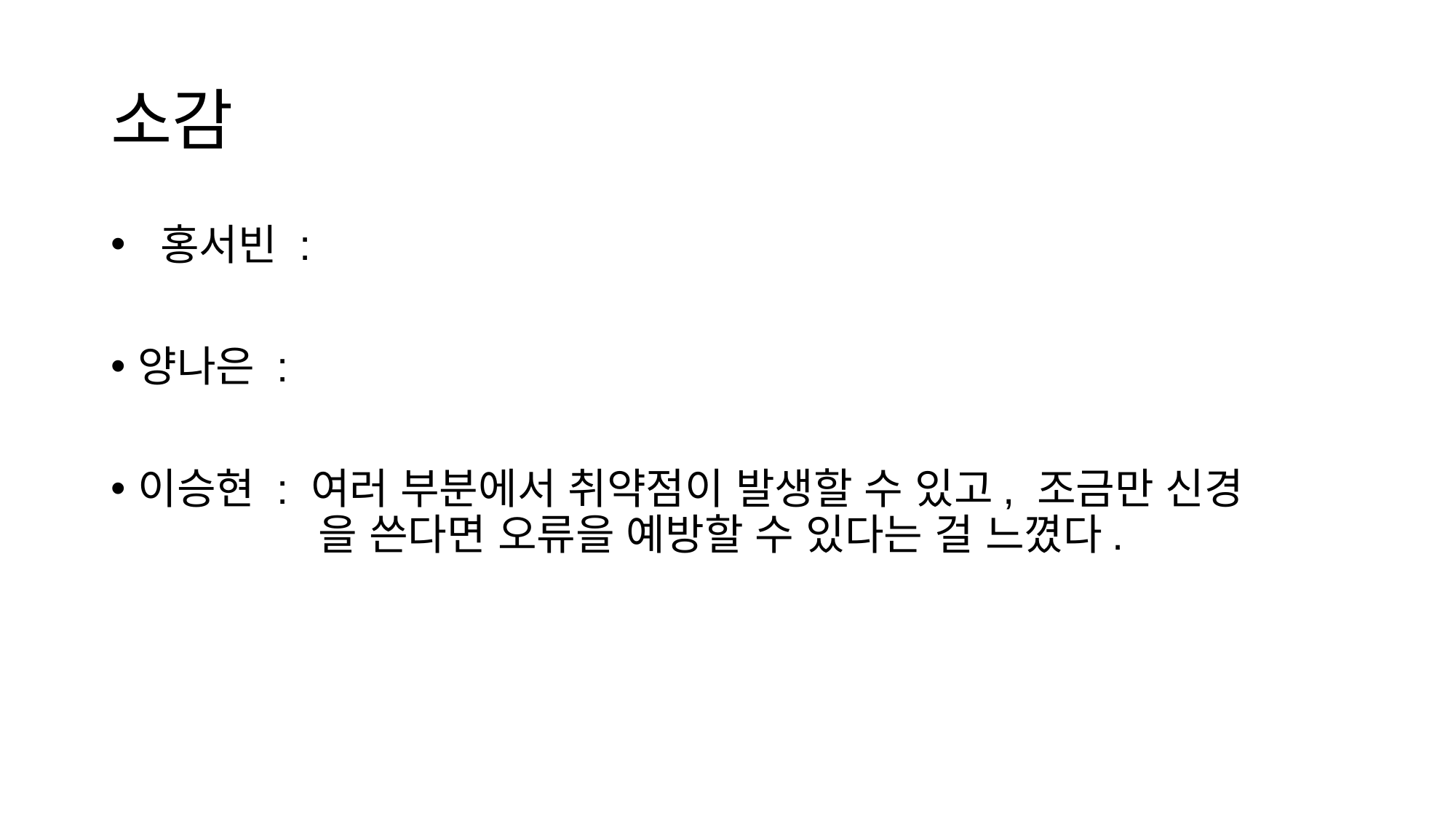

# 소감
 홍서빈 :

양나은 :

이승현 : 여러 부분에서 취약점이 발생할 수 있고, 조금만 신경		      을 쓴다면 오류을 예방할 수 있다는 걸 느꼈다.